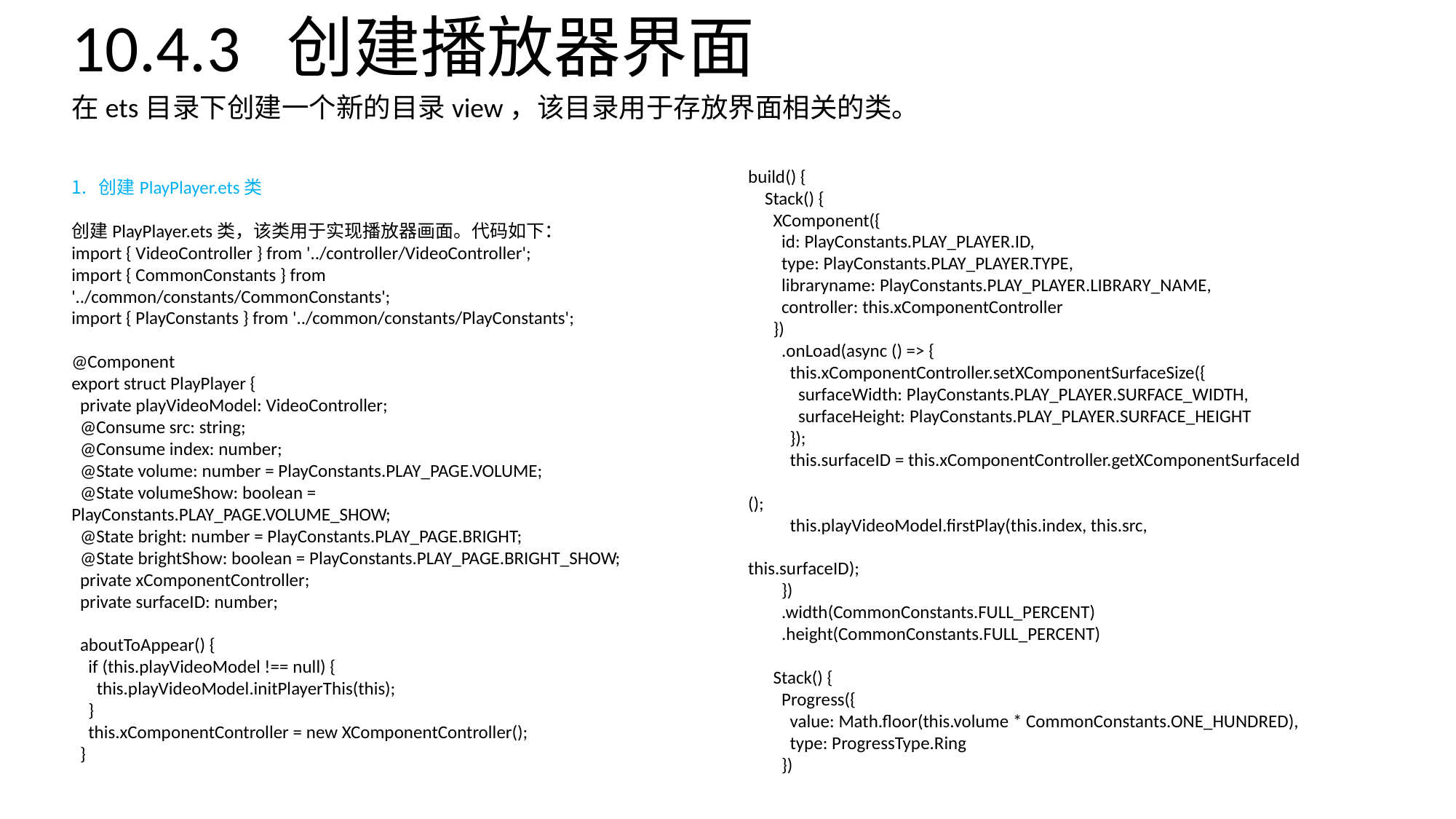

# 10.4.3  创建播放器界面
在ets目录下创建一个新的目录view，该目录用于存放界面相关的类。
build() {
    Stack() {
      XComponent({
        id: PlayConstants.PLAY_PLAYER.ID,
        type: PlayConstants.PLAY_PLAYER.TYPE,
        libraryname: PlayConstants.PLAY_PLAYER.LIBRARY_NAME,
        controller: this.xComponentController
      })
        .onLoad(async () => {
          this.xComponentController.setXComponentSurfaceSize({
            surfaceWidth: PlayConstants.PLAY_PLAYER.SURFACE_WIDTH,
            surfaceHeight: PlayConstants.PLAY_PLAYER.SURFACE_HEIGHT
          });
          this.surfaceID = this.xComponentController.getXComponentSurfaceId

();
          this.playVideoModel.firstPlay(this.index, this.src,

this.surfaceID);
        })
        .width(CommonConstants.FULL_PERCENT)
        .height(CommonConstants.FULL_PERCENT)

      Stack() {
        Progress({
          value: Math.floor(this.volume * CommonConstants.ONE_HUNDRED),
          type: ProgressType.Ring
        })
创建PlayPlayer.ets类

创建PlayPlayer.ets类，该类用于实现播放器画面。代码如下：
import { VideoController } from '../controller/VideoController';
import { CommonConstants } from '../common/constants/CommonConstants';
import { PlayConstants } from '../common/constants/PlayConstants';

@Component
export struct PlayPlayer {
  private playVideoModel: VideoController;
  @Consume src: string;
  @Consume index: number;
  @State volume: number = PlayConstants.PLAY_PAGE.VOLUME;
  @State volumeShow: boolean = PlayConstants.PLAY_PAGE.VOLUME_SHOW;
  @State bright: number = PlayConstants.PLAY_PAGE.BRIGHT;
  @State brightShow: boolean = PlayConstants.PLAY_PAGE.BRIGHT_SHOW;
  private xComponentController;
  private surfaceID: number;

  aboutToAppear() {
    if (this.playVideoModel !== null) {
      this.playVideoModel.initPlayerThis(this);
    }
    this.xComponentController = new XComponentController();
  }